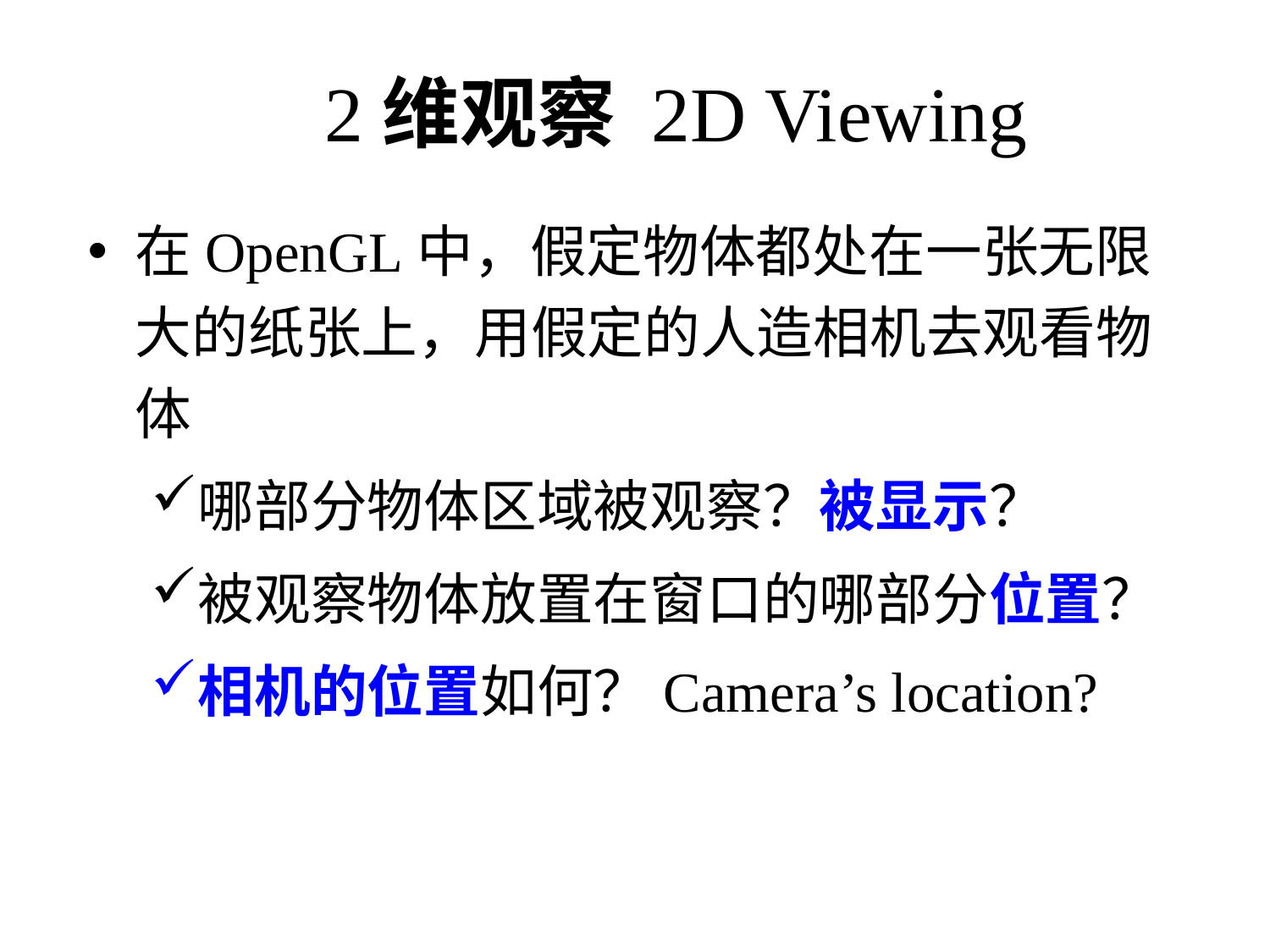

# 2维观察 2D Viewing
在OpenGL中，假定物体都处在一张无限大的纸张上，用假定的人造相机去观看物体
哪部分物体区域被观察？被显示？
被观察物体放置在窗口的哪部分位置？
相机的位置如何？Camera’s location?